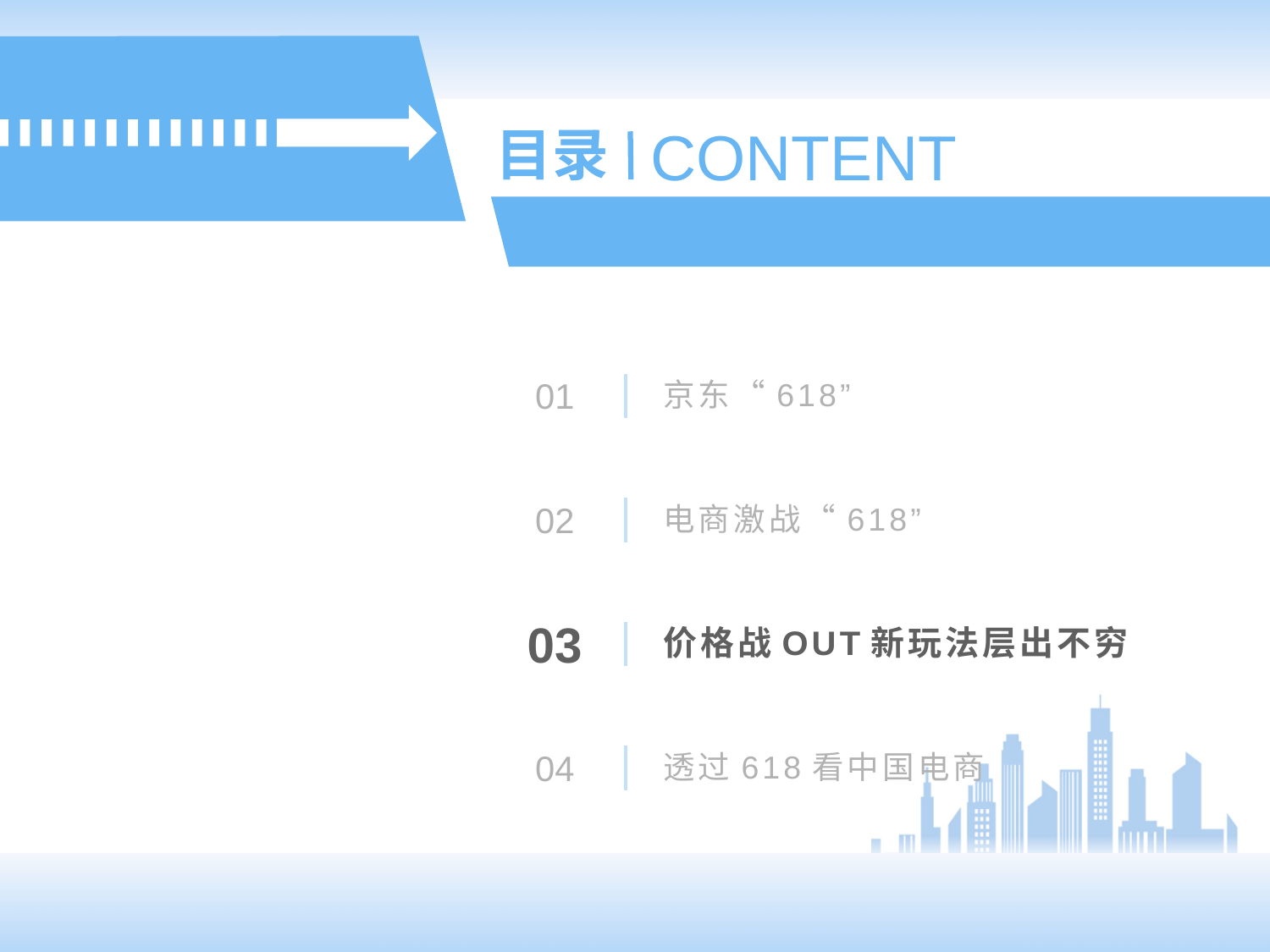

CONTENTS
目录

京东“618”
01
电商激战“618”
02
价格战OUT新玩法层出不穷
03
透过618看中国电商
04